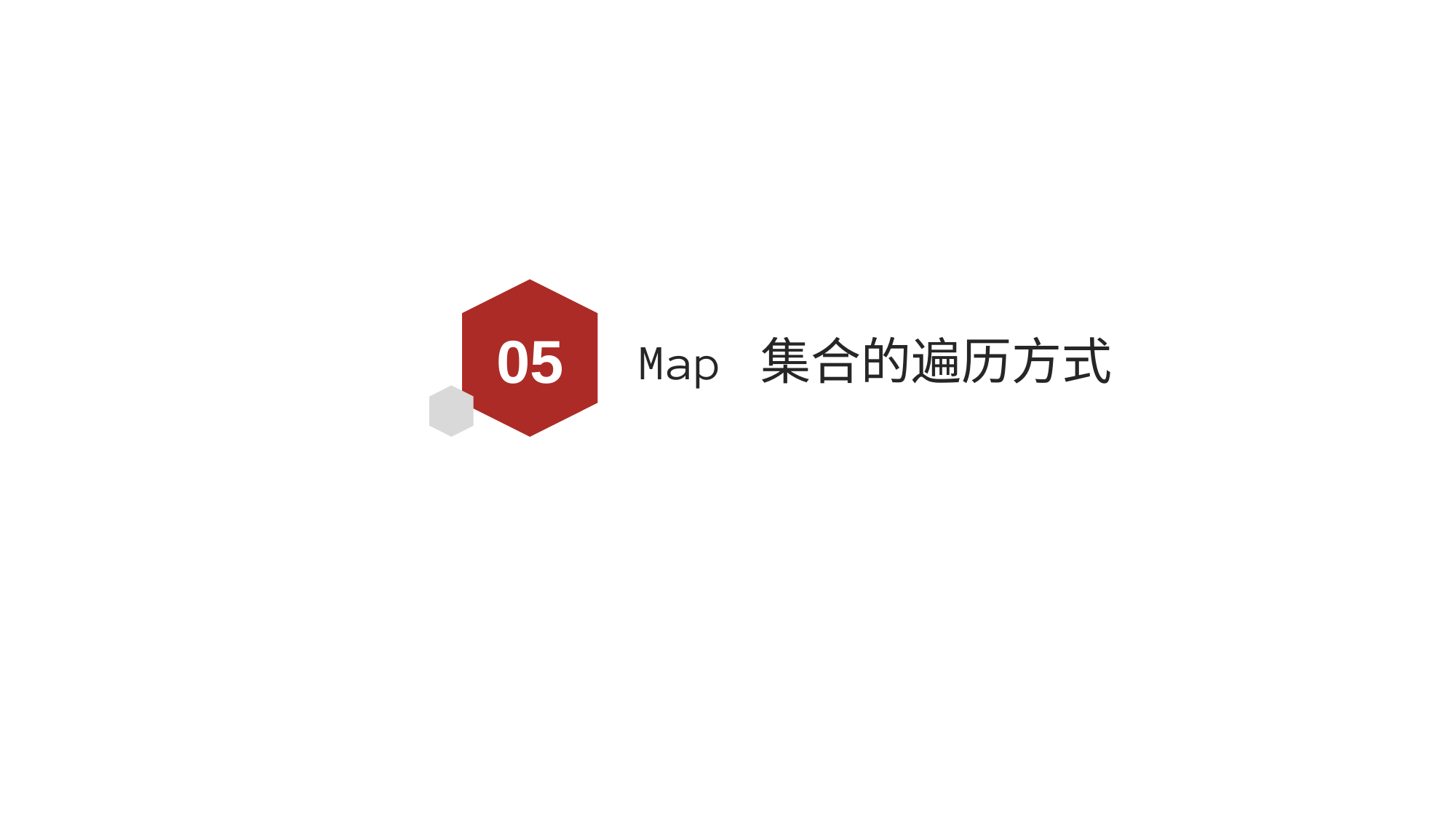

1. 通过键找值
05
# Map 集合的遍历方式
2. 通过键值对对象获取键和值
3. 通过foreach方法遍历